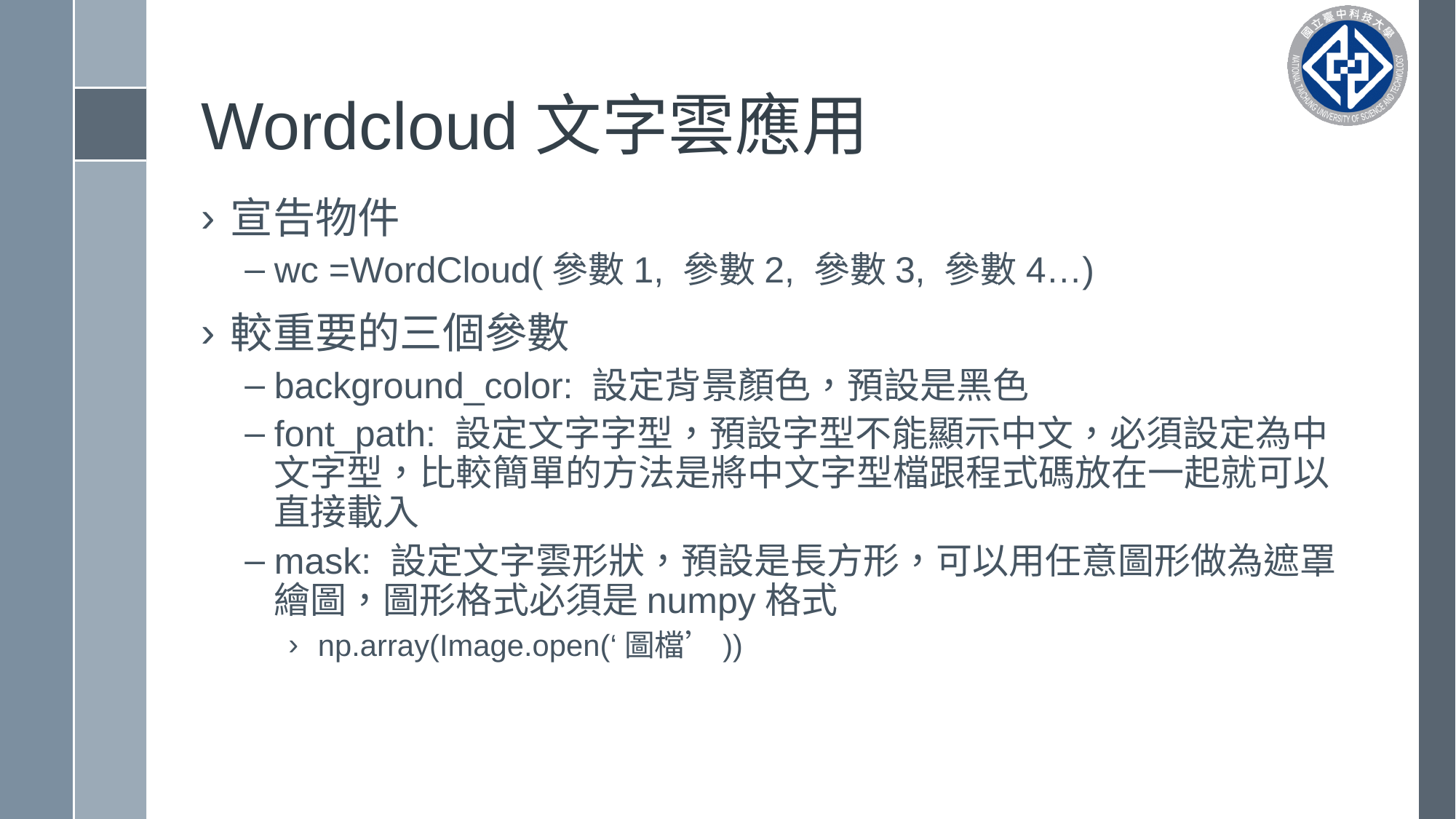

# Wordcloud文字雲應用
宣告物件
wc =WordCloud(參數1, 參數2, 參數3, 參數4…)
較重要的三個參數
background_color: 設定背景顏色，預設是黑色
font_path: 設定文字字型，預設字型不能顯示中文，必須設定為中文字型，比較簡單的方法是將中文字型檔跟程式碼放在一起就可以直接載入
mask: 設定文字雲形狀，預設是長方形，可以用任意圖形做為遮罩繪圖，圖形格式必須是numpy格式
np.array(Image.open(‘圖檔’))